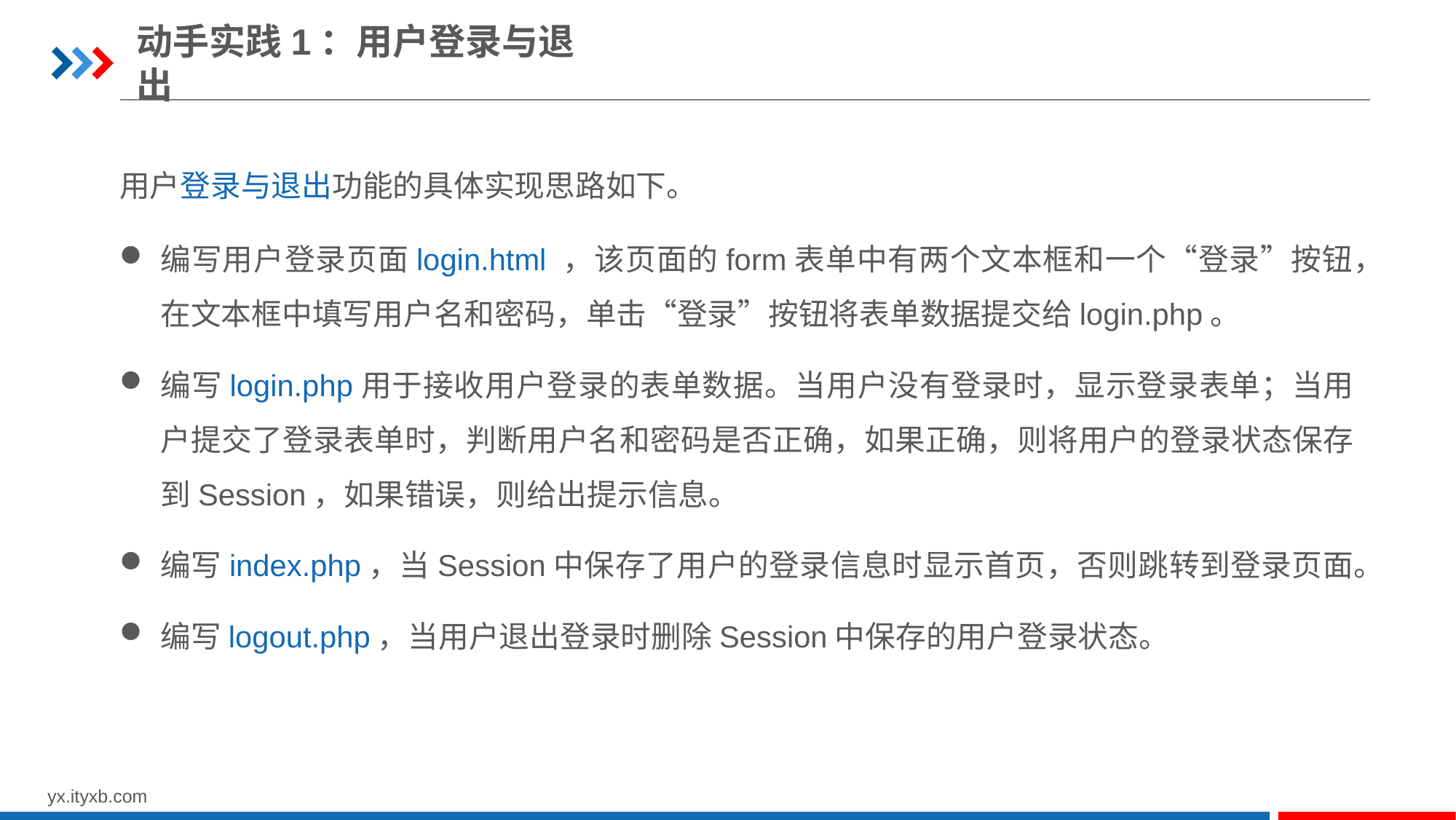

动手实践1：用户登录与退出
用户登录与退出功能的具体实现思路如下。

编写用户登录页面login.html ，该页面的form表单中有两个文本框和一个“登录”按钮，在文本框中填写用户名和密码，单击“登录”按钮将表单数据提交给login.php。

编写login.php用于接收用户登录的表单数据。当用户没有登录时，显示登录表单；当用户提交了登录表单时，判断用户名和密码是否正确，如果正确，则将用户的登录状态保存到Session，如果错误，则给出提示信息。

编写index.php，当Session中保存了用户的登录信息时显示首页，否则跳转到登录页面。

编写logout.php，当用户退出登录时删除Session中保存的用户登录状态。